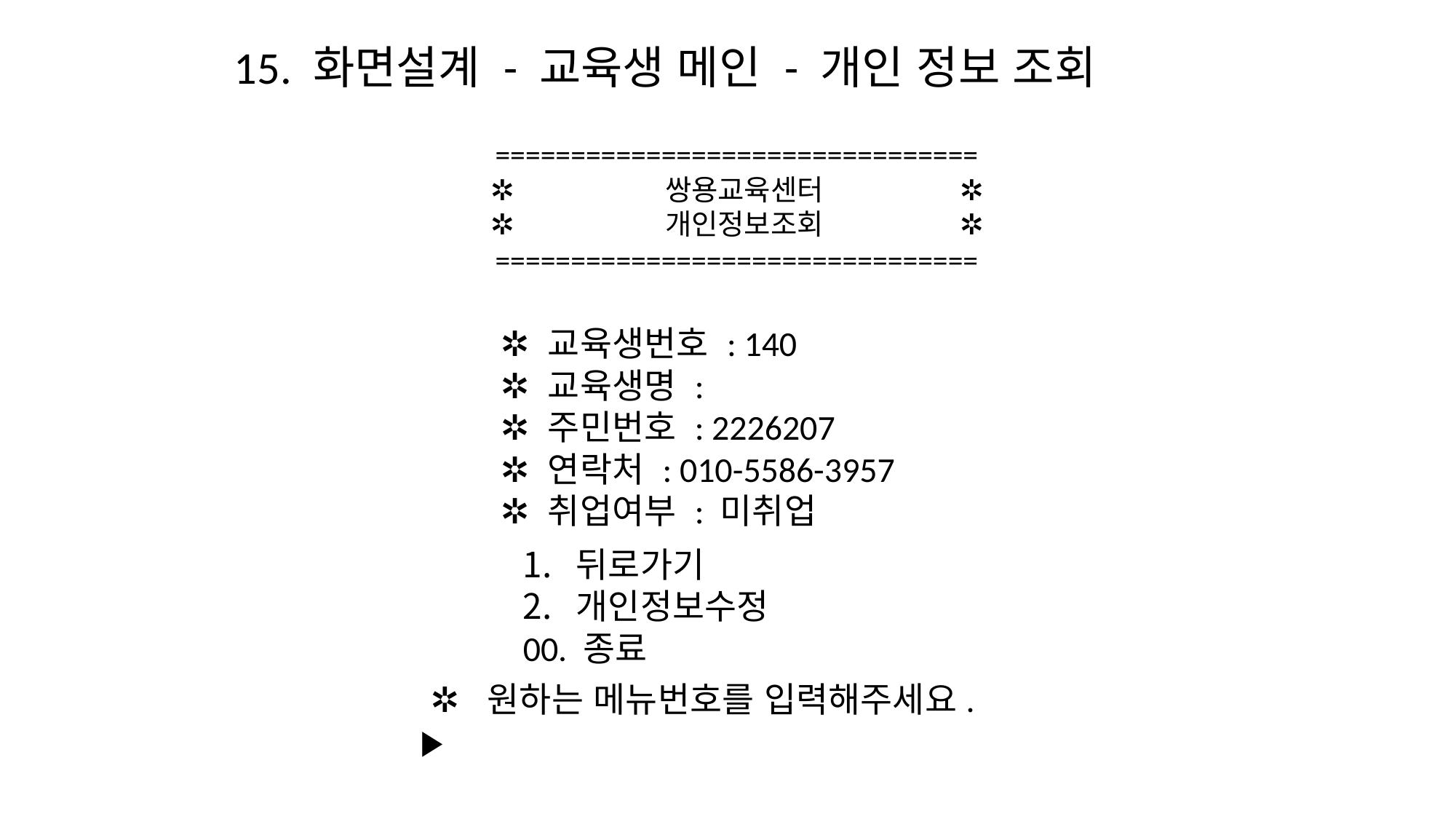

15. 화면설계 - 교육생 메인 - 개인 정보 조회
================================
✲                  쌍용교육센터                 ✲
✲                  개인정보조회                 ✲
================================
 ✲ 교육생번호 : 140
 ✲ 교육생명 :
 ✲ 주민번호 : 2226207
 ✲ 연락처 : 010-5586-3957
 ✲ 취업여부 : 미취업
뒤로가기
개인정보수정
00. 종료
 ✲  원하는 메뉴번호를 입력해주세요.
▶